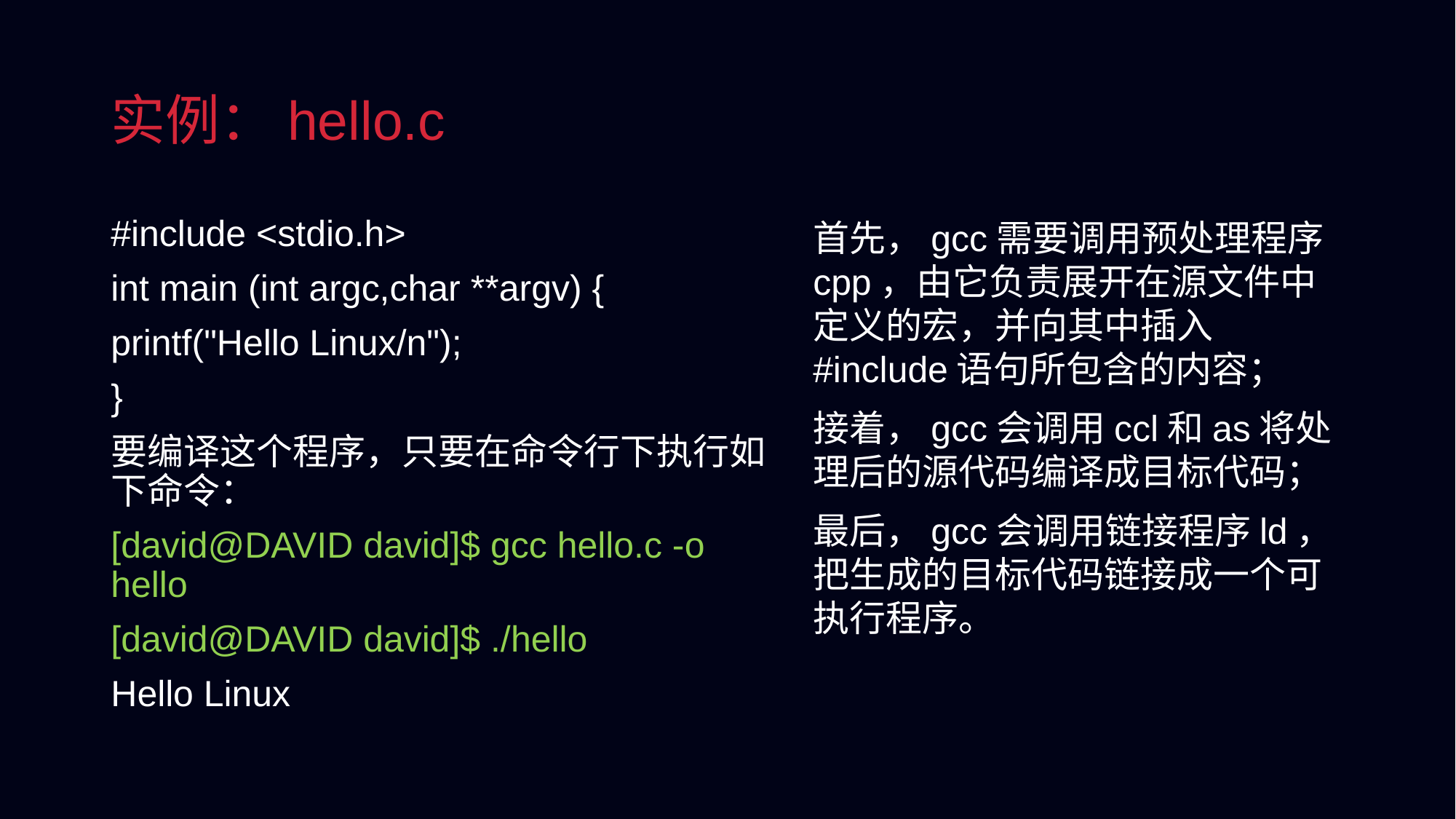

实例：hello.c
#include <stdio.h>
int main (int argc,char **argv) {
printf("Hello Linux/n");
}
要编译这个程序，只要在命令行下执行如下命令：
[david@DAVID david]$ gcc hello.c -o hello
[david@DAVID david]$ ./hello
Hello Linux
首先，gcc需要调用预处理程序cpp，由它负责展开在源文件中定义的宏，并向其中插入#include语句所包含的内容；
接着，gcc会调用ccl和as将处理后的源代码编译成目标代码；
最后，gcc会调用链接程序ld，把生成的目标代码链接成一个可执行程序。